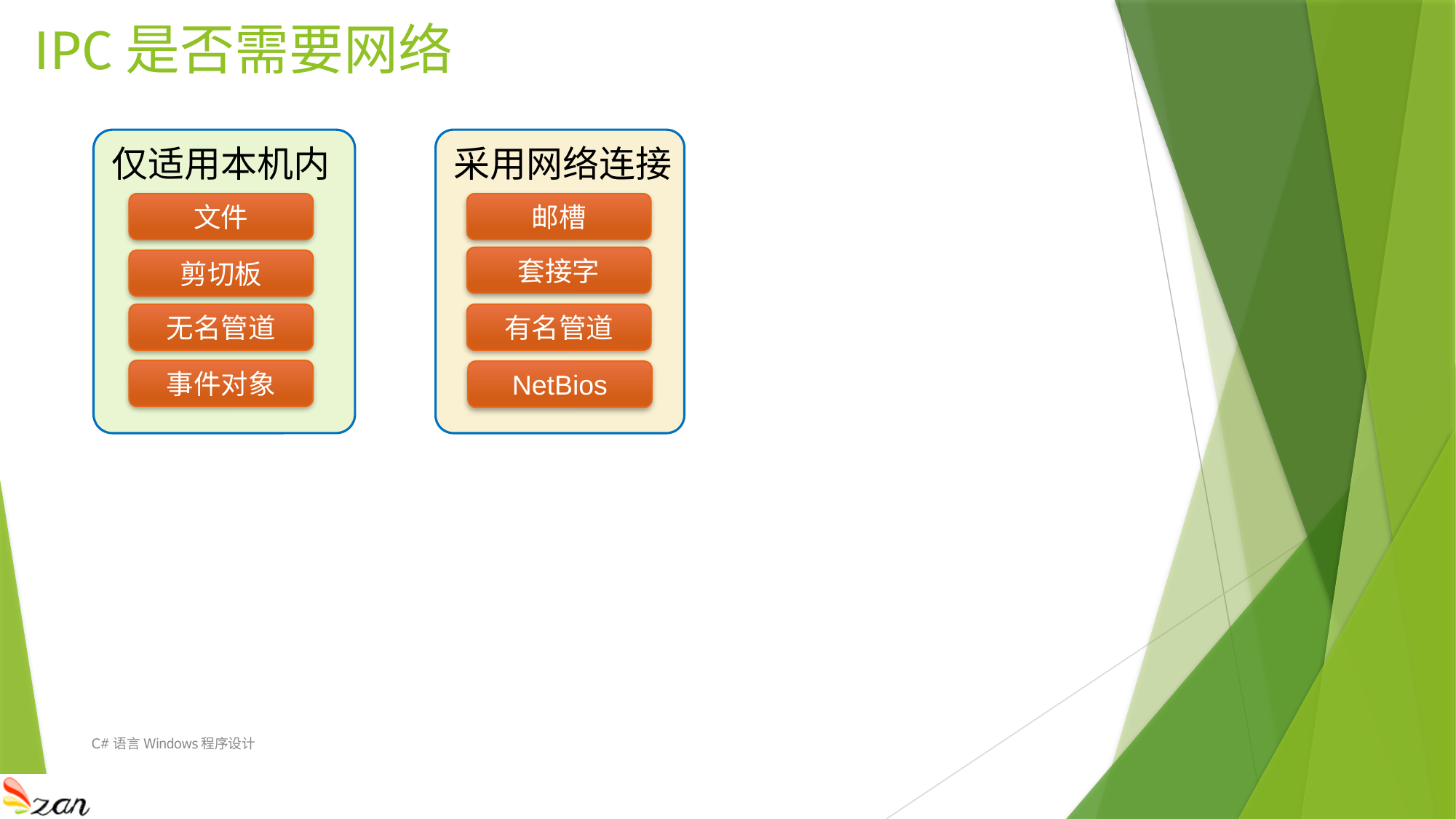

# IPC是否需要网络

采用网络连接
仅适用本机内
邮槽
文件
套接字
剪切板
有名管道
无名管道
事件对象
NetBios
C#语言Windows程序设计